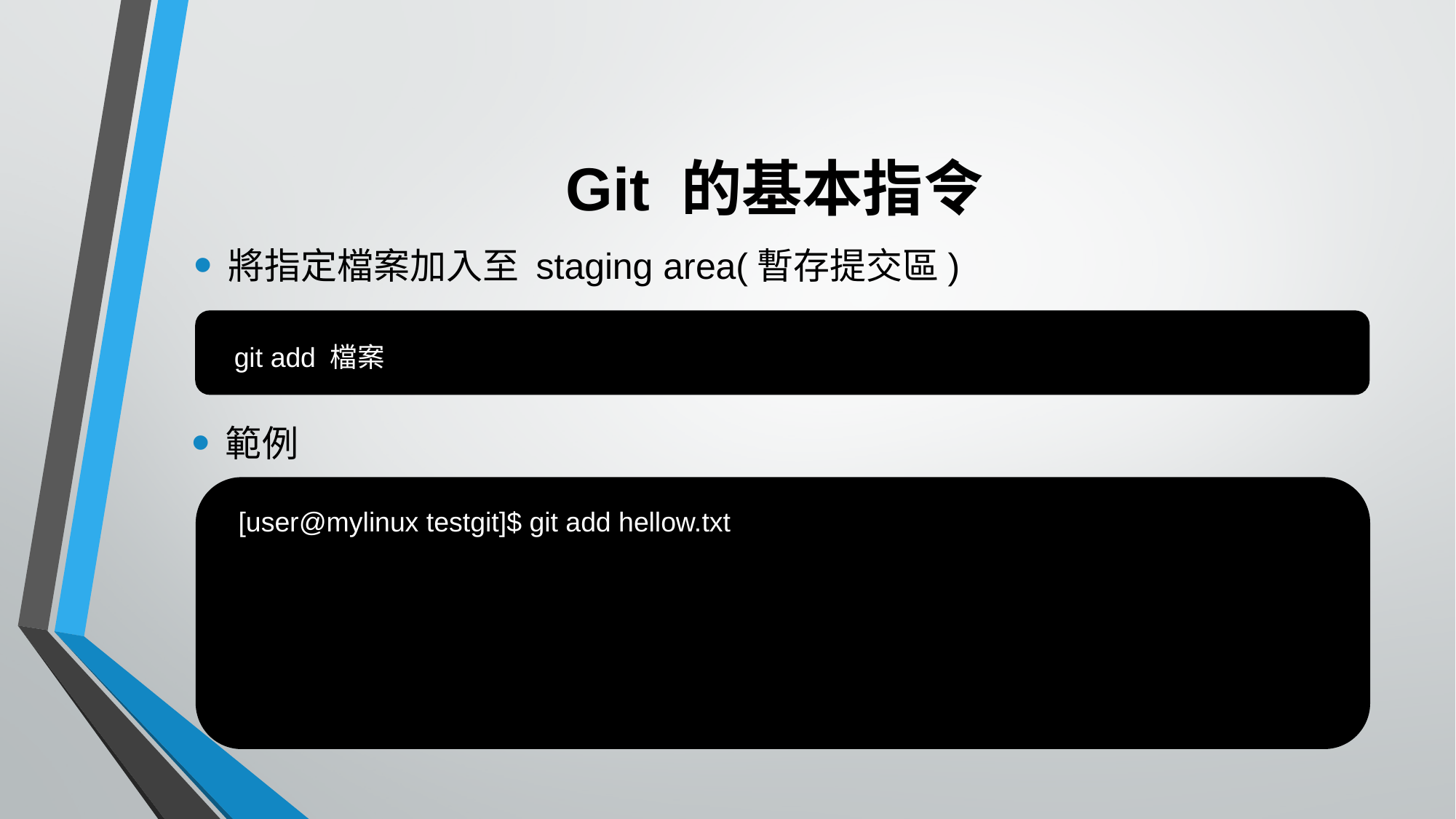

# Git 的基本指令
將指定檔案加入至 staging area(暫存提交區)

git add 檔案
範例

[user@mylinux testgit]$ git add hellow.txt